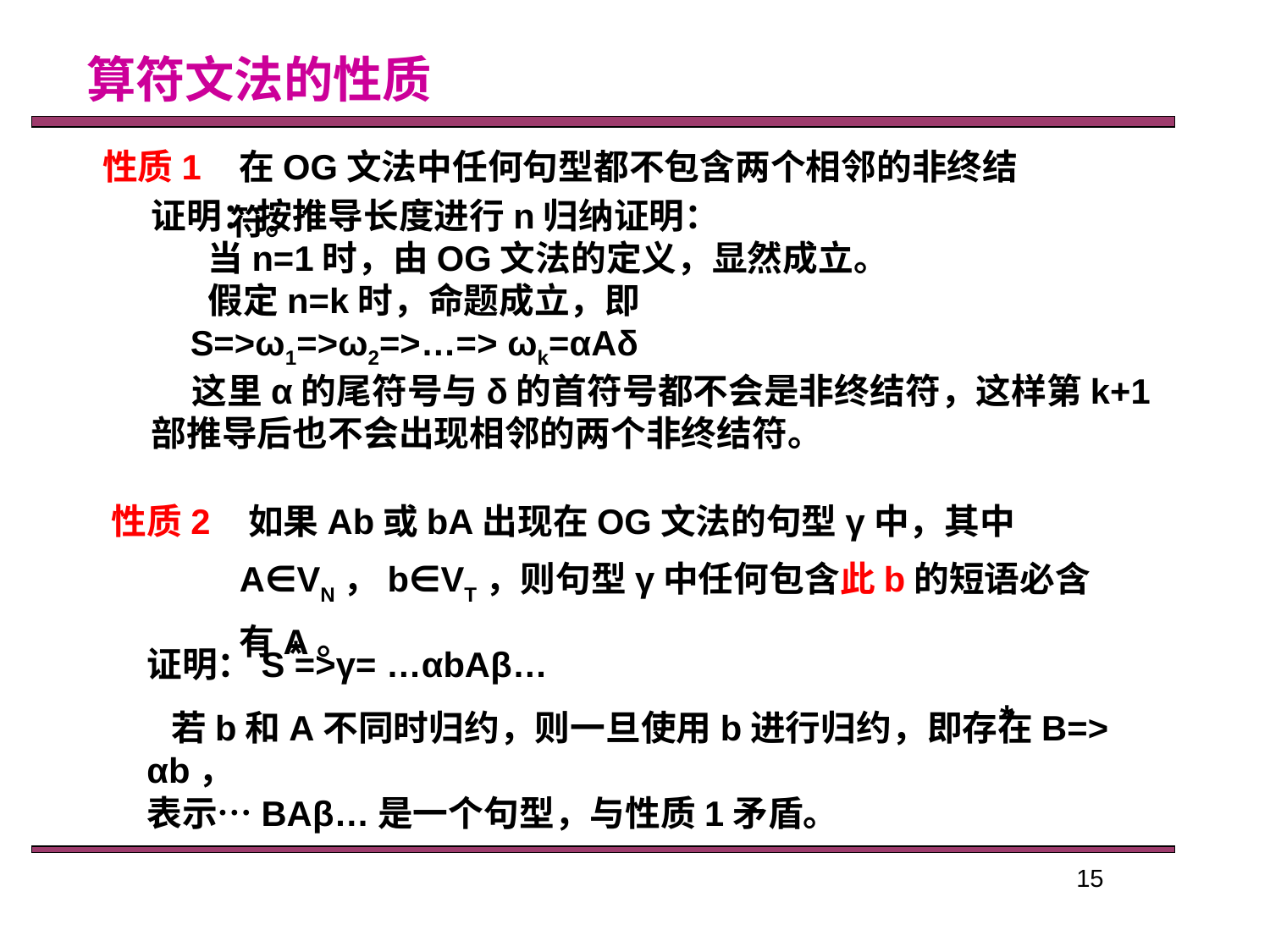

# 算符文法的性质
性质1   在OG文法中任何句型都不包含两个相邻的非终结符。
证明：按推导长度进行n归纳证明：
      当n=1时，由OG文法的定义，显然成立。
      假定n=k时，命题成立，即
    S=>ω1=>ω2=>…=> ωk=αAδ
    这里α的尾符号与δ的首符号都不会是非终结符，这样第k+1部推导后也不会出现相邻的两个非终结符。

性质2   如果Ab或bA出现在OG文法的句型γ中，其中A∈VN，b∈VT，则句型γ中任何包含此b的短语必含有A。
*
证明：S =>γ= …αbAβ…
  若b和A不同时归约，则一旦使用b进行归约，即存在B=> αb，
表示…BAβ…是一个句型，与性质1矛盾。
*
15